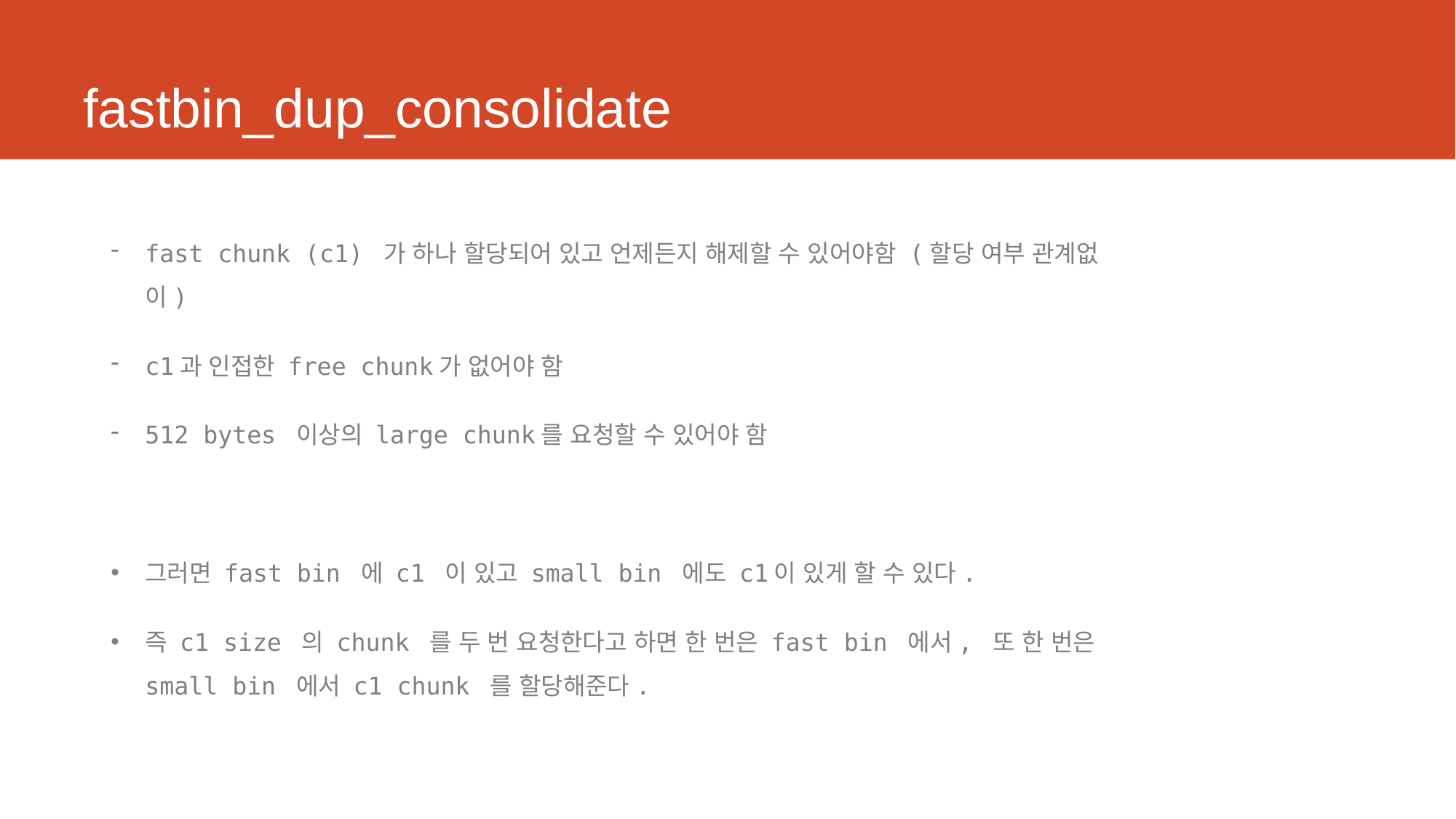

# fastbin_dup_consolidate
fast chunk (c1) 가 하나 할당되어 있고 언제든지 해제할 수 있어야함 (할당 여부 관계없이)
c1과 인접한 free chunk가 없어야 함
512 bytes 이상의 large chunk를 요청할 수 있어야 함

그러면 fast bin 에 c1 이 있고 small bin 에도 c1이 있게 할 수 있다.
즉 c1 size 의 chunk 를 두 번 요청한다고 하면 한 번은 fast bin 에서, 또 한 번은 small bin 에서 c1 chunk 를 할당해준다.